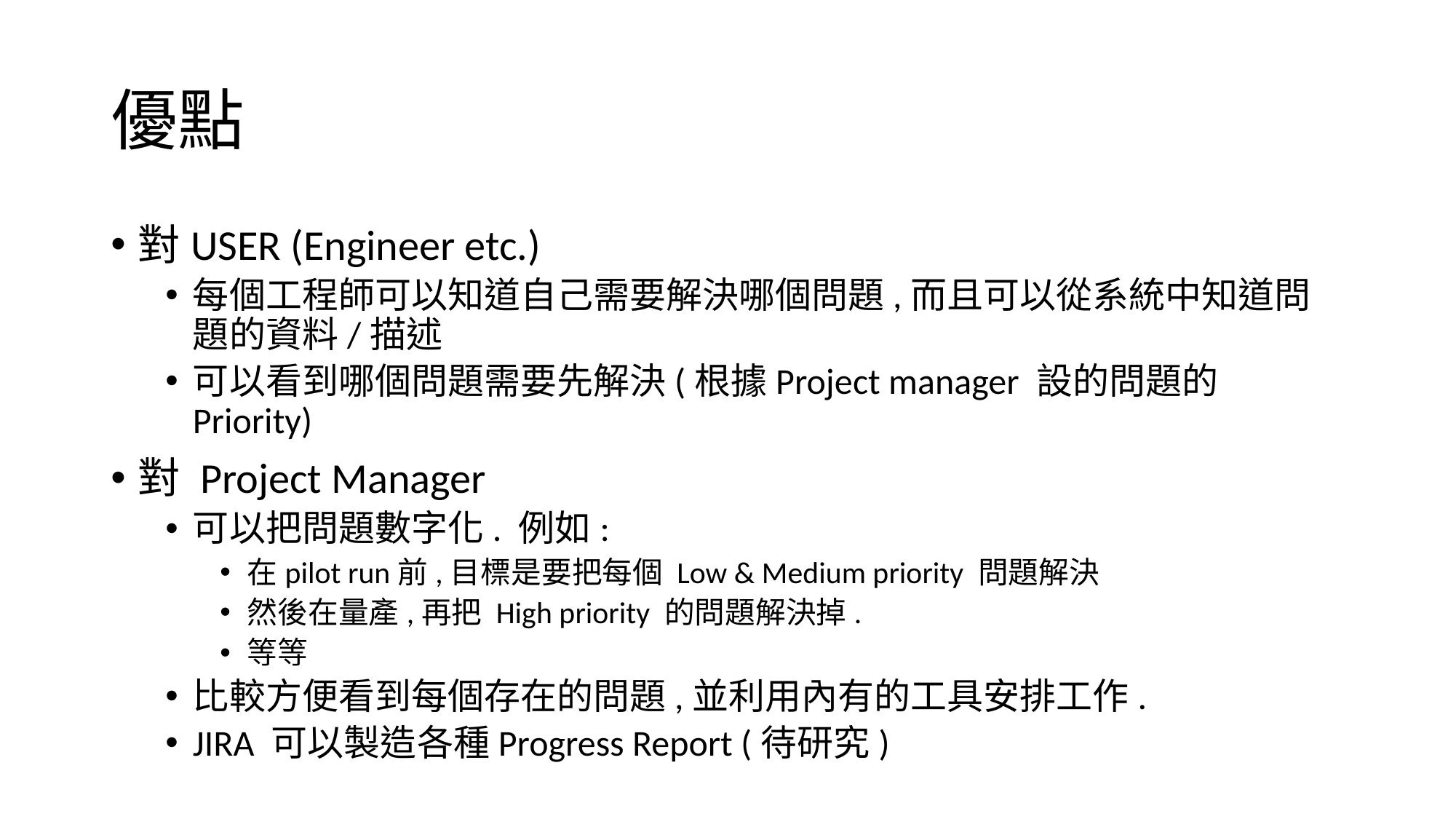

# 優點
對USER (Engineer etc.)
每個工程師可以知道自己需要解決哪個問題,而且可以從系統中知道問題的資料/描述
可以看到哪個問題需要先解決(根據Project manager 設的問題的Priority)
對 Project Manager
可以把問題數字化. 例如:
在pilot run前,目標是要把每個 Low & Medium priority 問題解決
然後在量產,再把 High priority 的問題解決掉.
等等
比較方便看到每個存在的問題,並利用內有的工具安排工作.
JIRA 可以製造各種Progress Report (待研究)